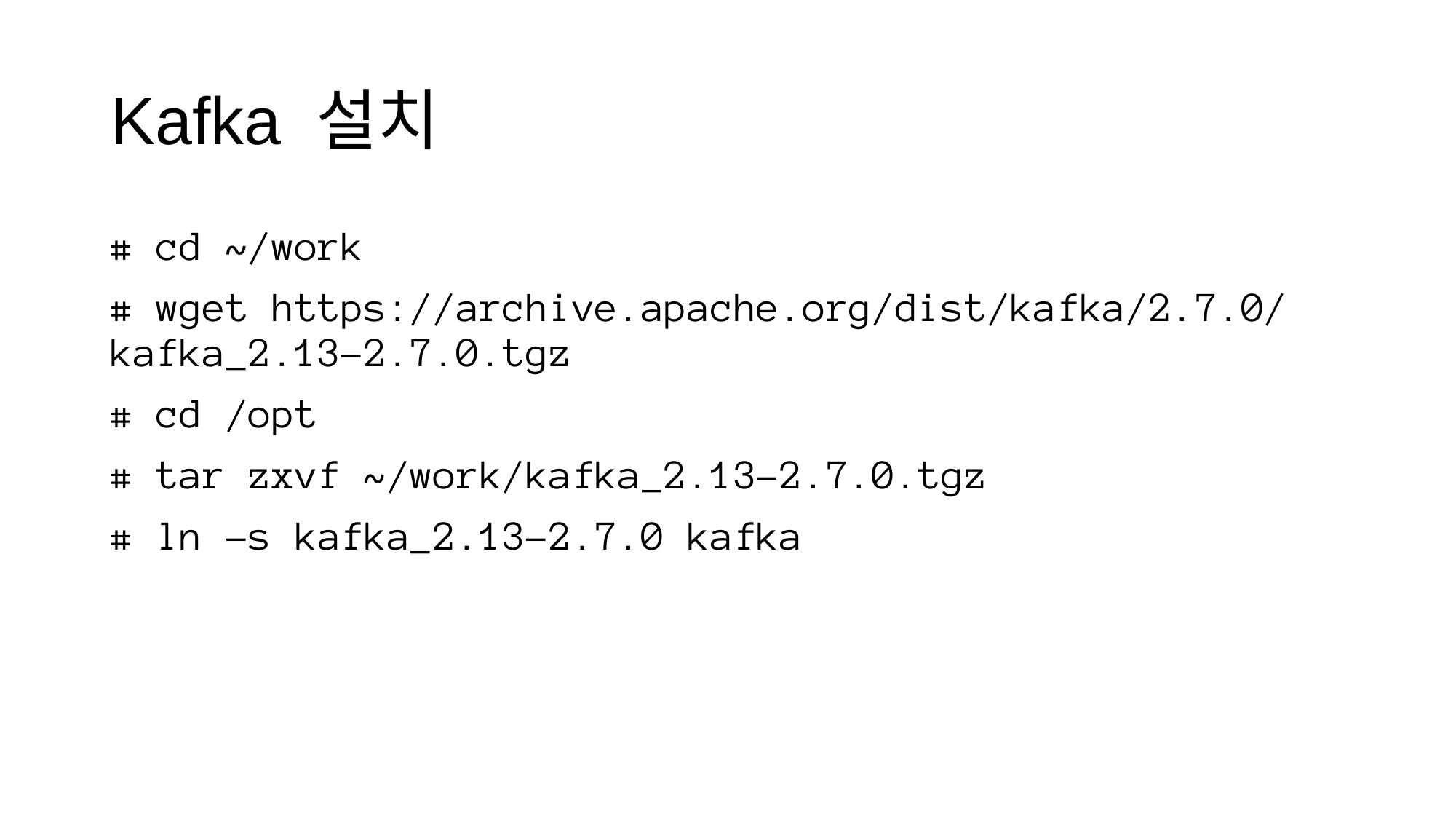

# Kafka 설치
# cd ~/work
# wget https://archive.apache.org/dist/kafka/2.7.0/kafka_2.13-2.7.0.tgz
# cd /opt
# tar zxvf ~/work/kafka_2.13-2.7.0.tgz
# ln -s kafka_2.13-2.7.0 kafka